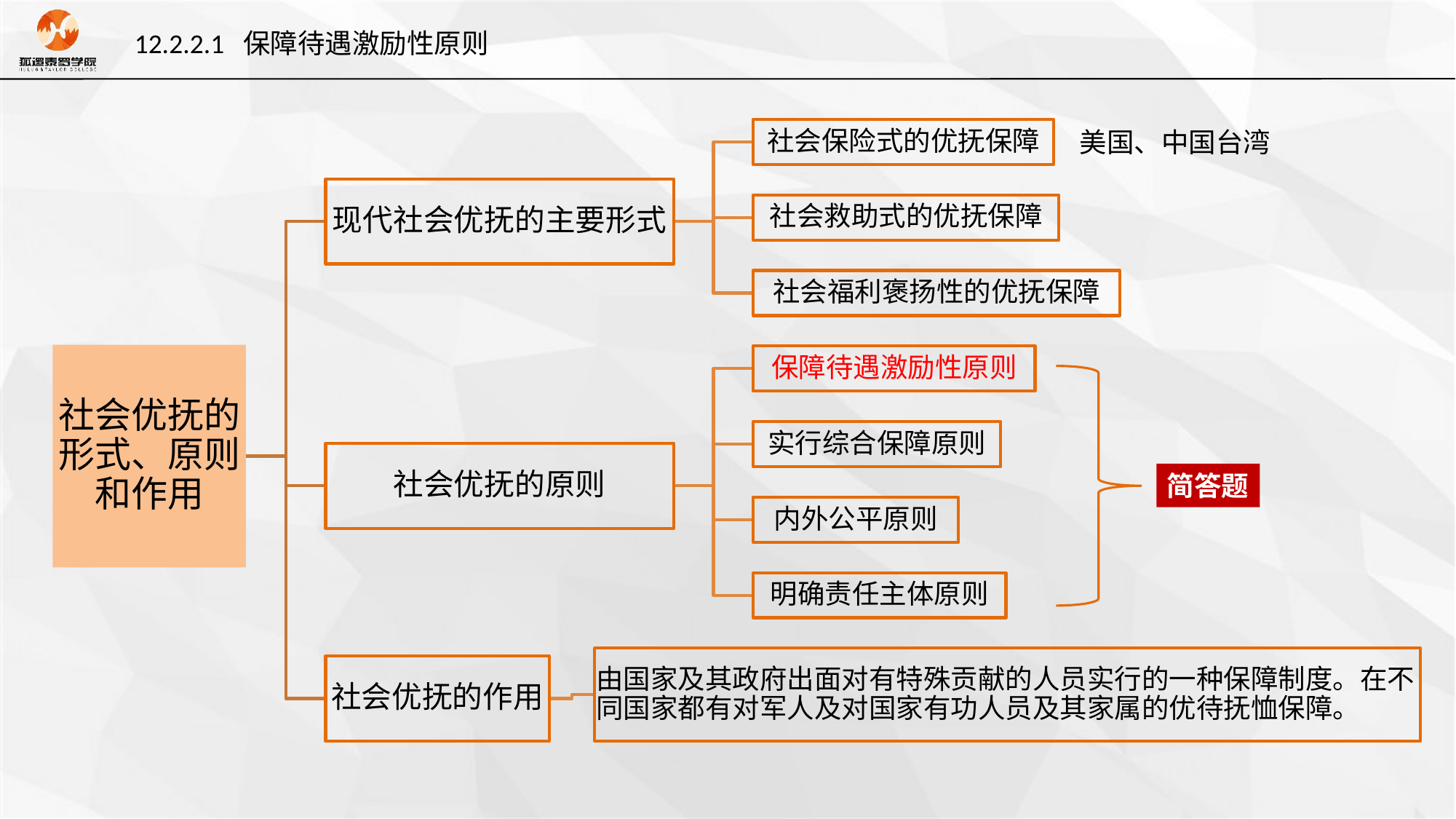

12.2.2.1  保障待遇激励性原则

社会优抚的形式、原则和作用
现代社会优抚的主要形式
社会保险式的优抚保障
社会救助式的优抚保障
社会福利褒扬性的优抚保障
社会优抚的原则
保障待遇激励性原则
实行综合保障原则
内外公平原则
明确责任主体原则
社会优抚的作用
由国家及其政府出面对有特殊贡献的人员实行的一种保障制度。在不同国家都有对军人及对国家有功人员及其家属的优待抚恤保障。
美国、中国台湾

简答题